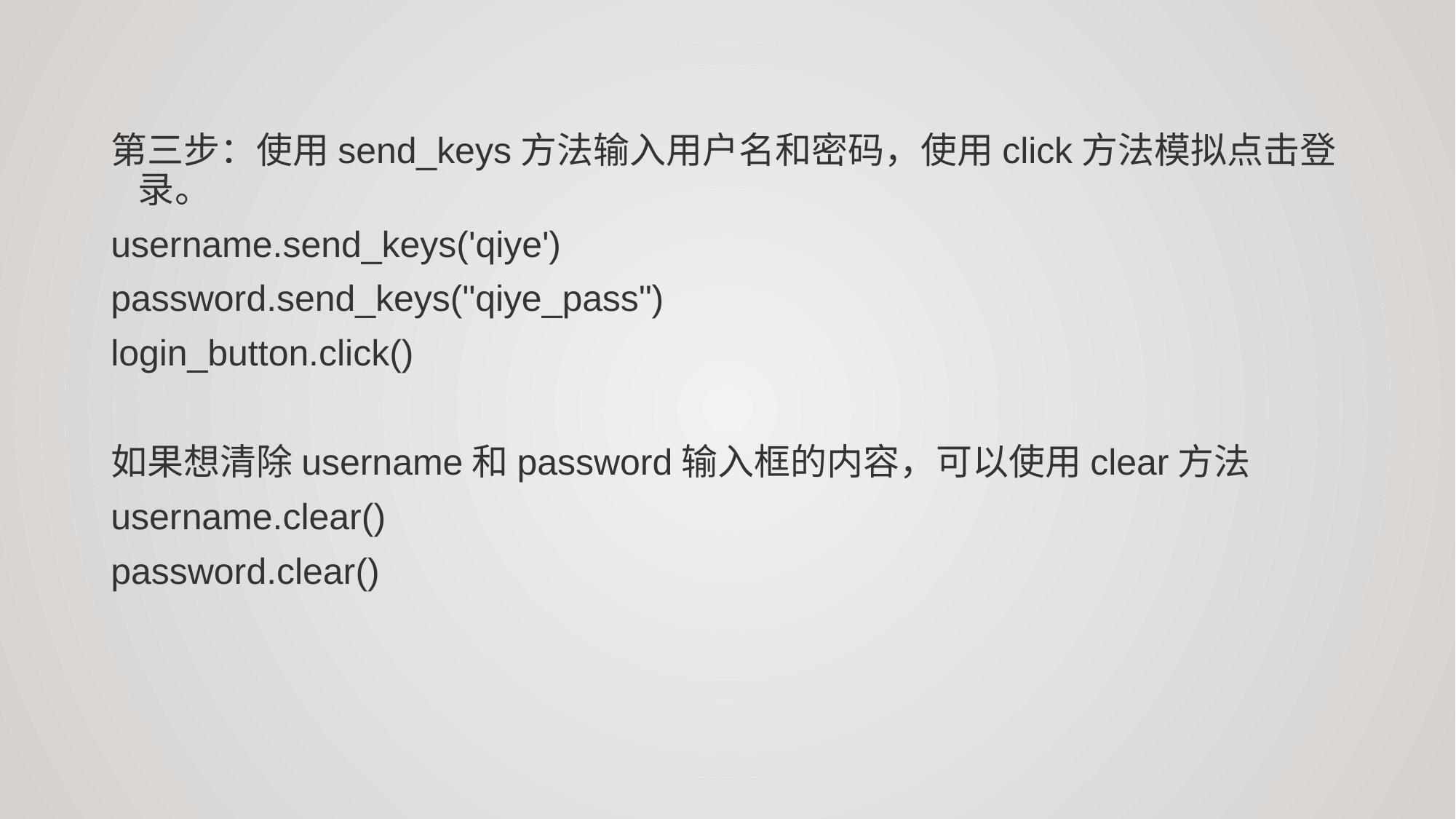

第三步：使用send_keys方法输入用户名和密码，使用click方法模拟点击登录。
username.send_keys('qiye')
password.send_keys("qiye_pass")
login_button.click()

如果想清除username和password输入框的内容，可以使用clear方法
username.clear()
password.clear()